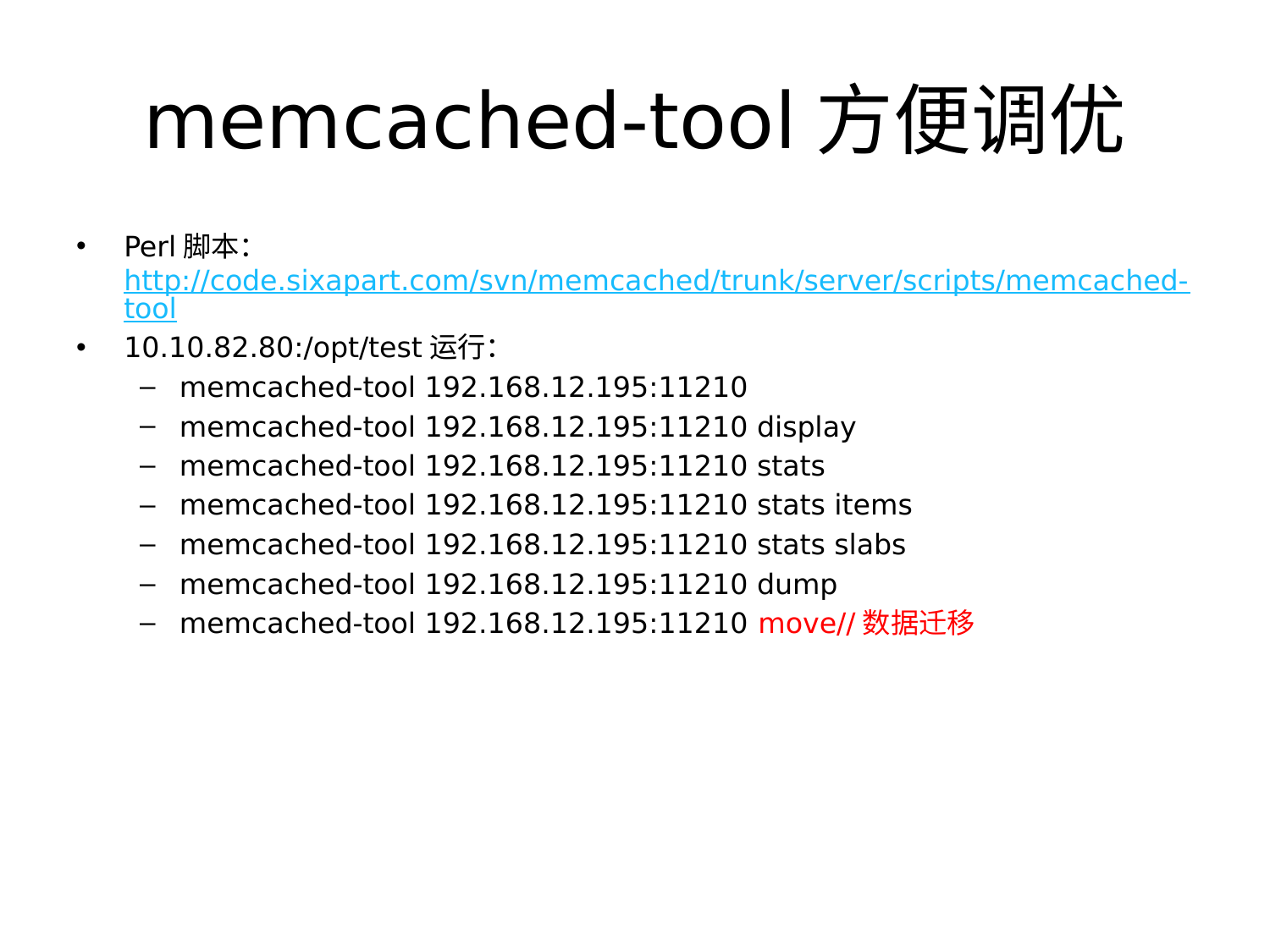

# memcached-tool方便调优
Perl脚本：http://code.sixapart.com/svn/memcached/trunk/server/scripts/memcached-tool
10.10.82.80:/opt/test运行：
memcached-tool 192.168.12.195:11210
memcached-tool 192.168.12.195:11210 display
memcached-tool 192.168.12.195:11210 stats
memcached-tool 192.168.12.195:11210 stats items
memcached-tool 192.168.12.195:11210 stats slabs
memcached-tool 192.168.12.195:11210 dump
memcached-tool 192.168.12.195:11210 move//数据迁移